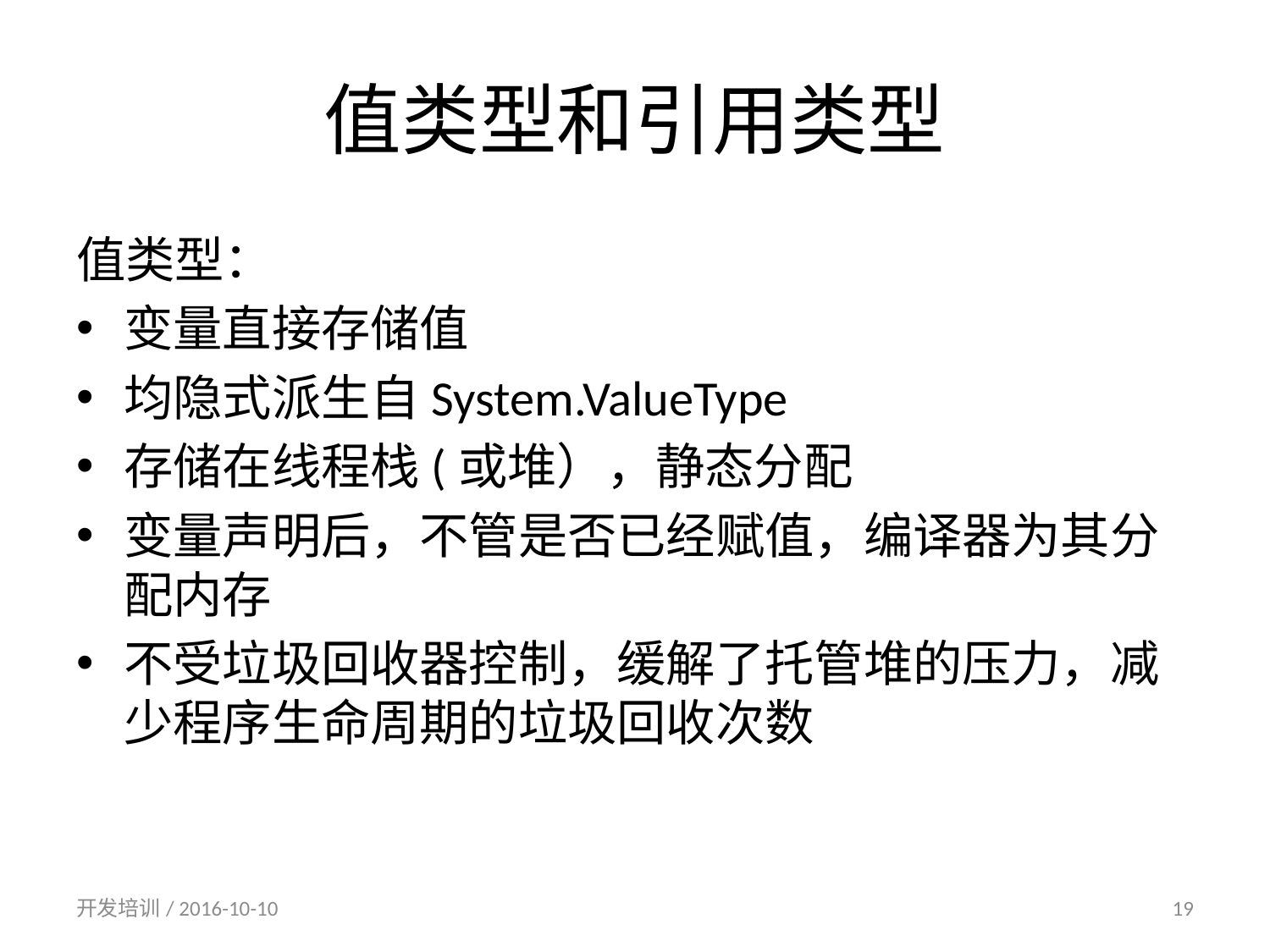

# 值类型和引用类型
值类型：
变量直接存储值
均隐式派生自System.ValueType
存储在线程栈(或堆），静态分配
变量声明后，不管是否已经赋值，编译器为其分配内存
不受垃圾回收器控制，缓解了托管堆的压力，减少程序生命周期的垃圾回收次数

开发培训/ 2016-10-10
19